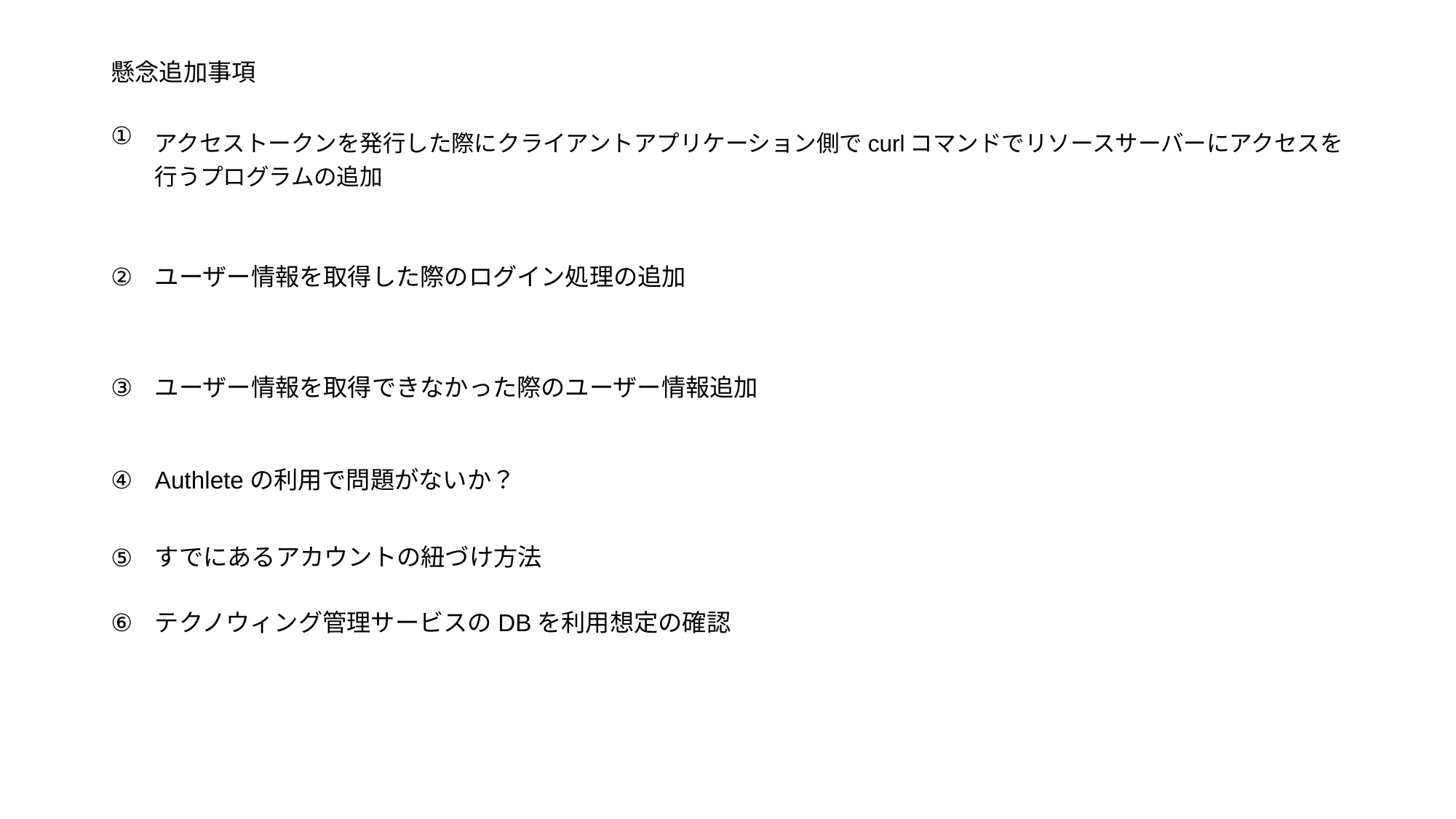

# 懸念追加事項
①
アクセストークンを発行した際にクライアントアプリケーション側でcurlコマンドでリソースサーバーにアクセスを行うプログラムの追加
②
ユーザー情報を取得した際のログイン処理の追加
③
ユーザー情報を取得できなかった際のユーザー情報追加
④
Authleteの利用で問題がないか？
⑤
すでにあるアカウントの紐づけ方法
⑥
テクノウィング管理サービスのDBを利用想定の確認